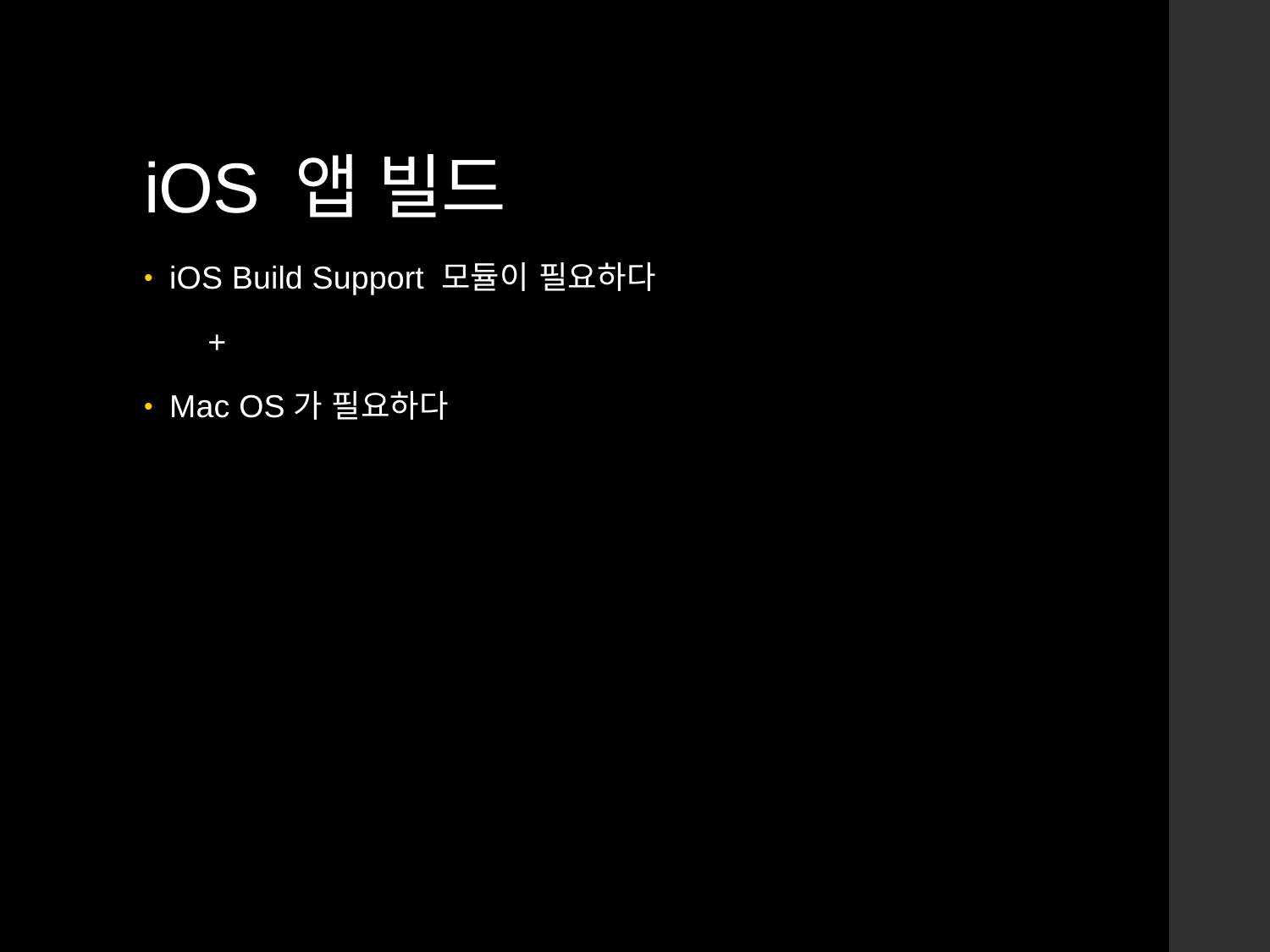

# iOS 앱 빌드
iOS Build Support 모듈이 필요하다
       +
Mac OS가 필요하다